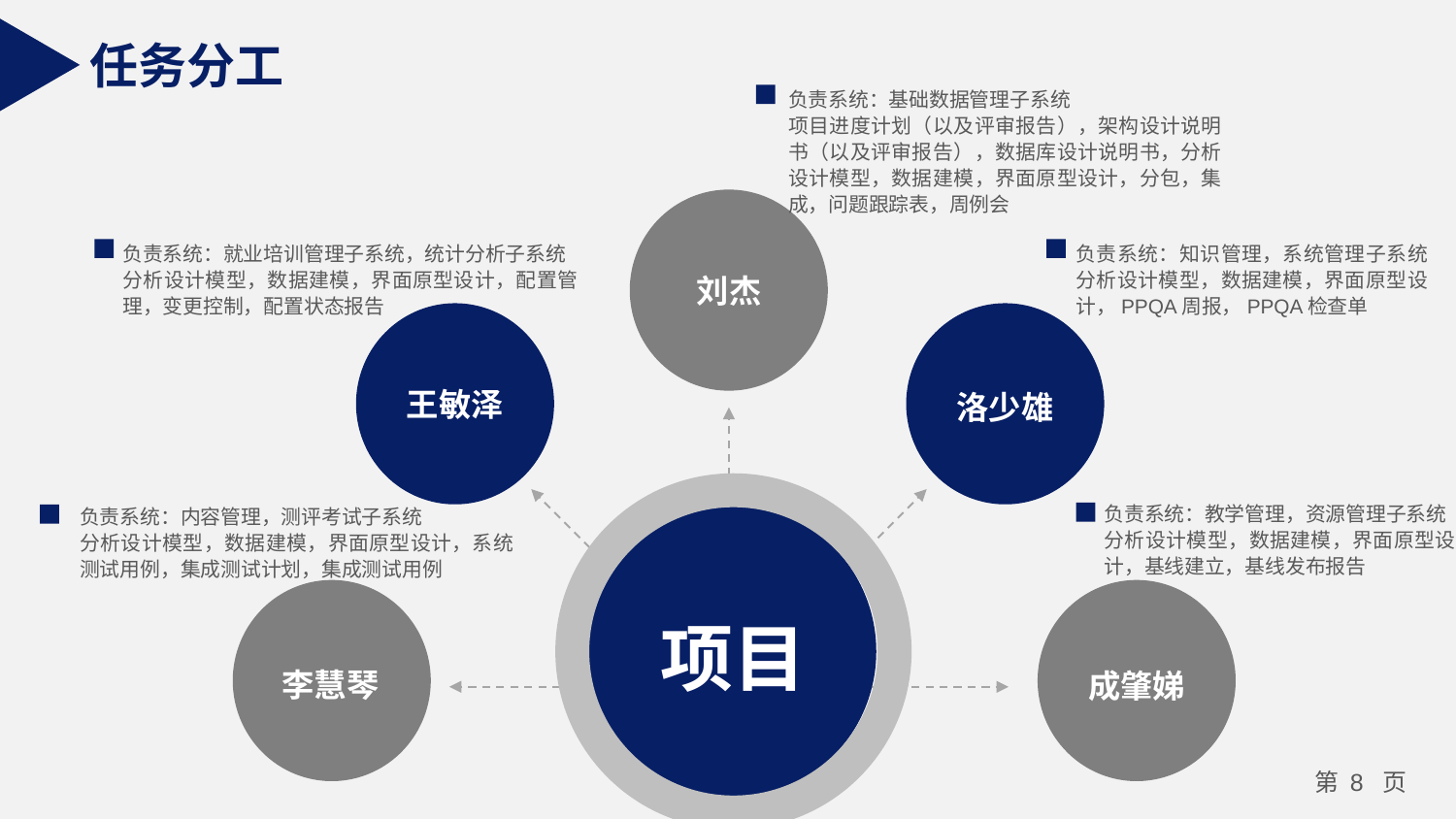

任务分工

负责系统：基础数据管理子系统
项目进度计划（以及评审报告），架构设计说明书（以及评审报告），数据库设计说明书，分析设计模型，数据建模，界面原型设计，分包，集成，问题跟踪表，周例会

负责系统：就业培训管理子系统，统计分析子系统
分析设计模型，数据建模，界面原型设计，配置管理，变更控制，配置状态报告
负责系统：知识管理，系统管理子系统分析设计模型，数据建模，界面原型设计，PPQA周报，PPQA检查单

刘杰

王敏泽
洛少雄

负责系统：教学管理，资源管理子系统
分析设计模型，数据建模，界面原型设计，基线建立，基线发布报告

负责系统：内容管理，测评考试子系统
分析设计模型，数据建模，界面原型设计，系统测试用例，集成测试计划，集成测试用例

项目
李慧琴
成肇娣